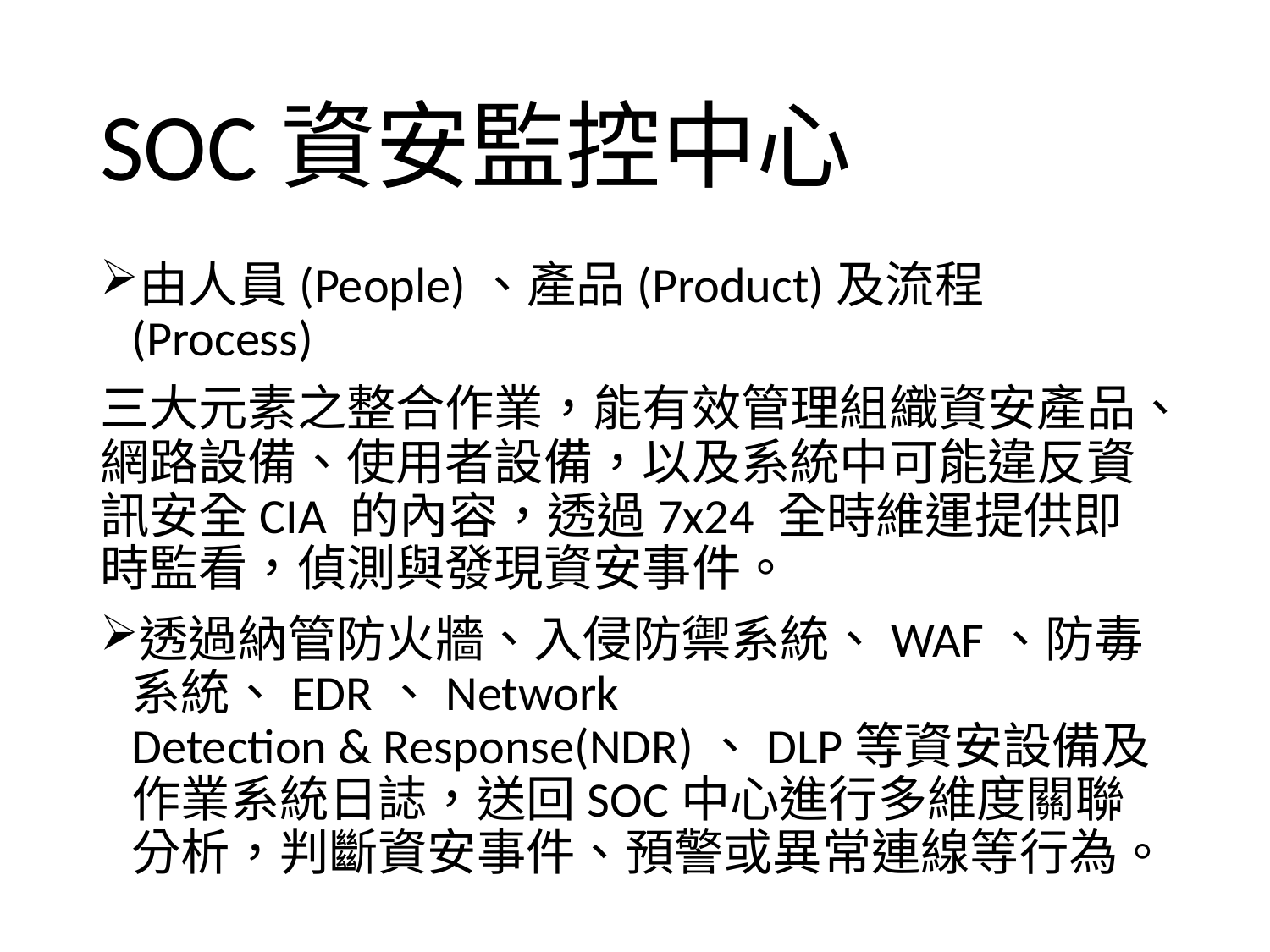

# SOC資安監控中心
由人員(People)、產品(Product)及流程(Process)
三大元素之整合作業，能有效管理組織資安產品、網路設備、使用者設備，以及系統中可能違反資訊安全CIA 的內容，透過7x24 全時維運提供即時監看，偵測與發現資安事件。
透過納管防火牆、入侵防禦系統、WAF、防毒系統、EDR、Network Detection & Response(NDR)、DLP等資安設備及作業系統日誌，送回SOC中心進行多維度關聯分析，判斷資安事件、預警或異常連線等行為。